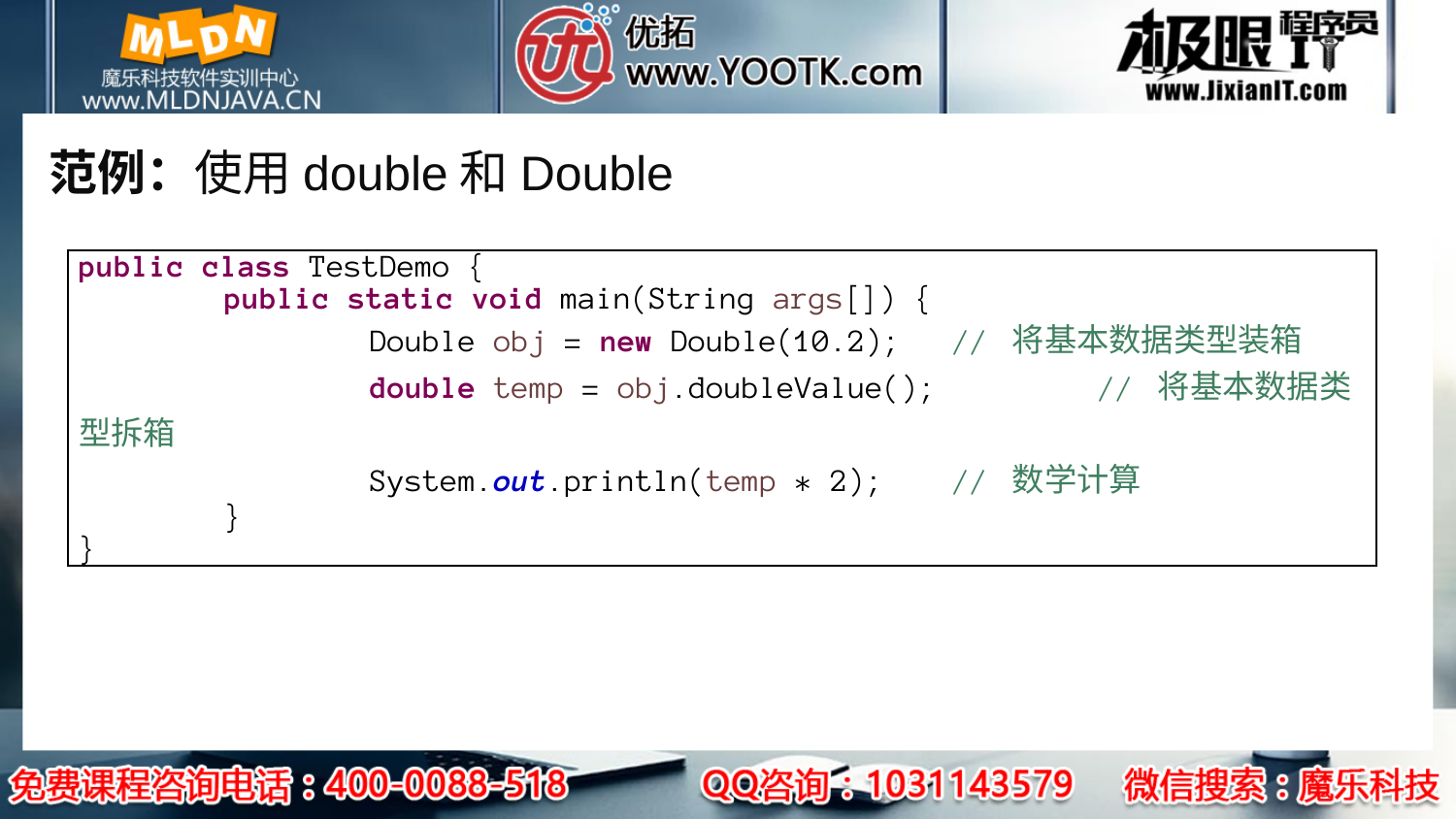

# 范例：使用double和Double
| public class TestDemo { public static void main(String args[]) { Double obj = new Double(10.2); // 将基本数据类型装箱 double temp = obj.doubleValue(); // 将基本数据类型拆箱 System.out.println(temp \* 2); // 数学计算 } } |
| --- |